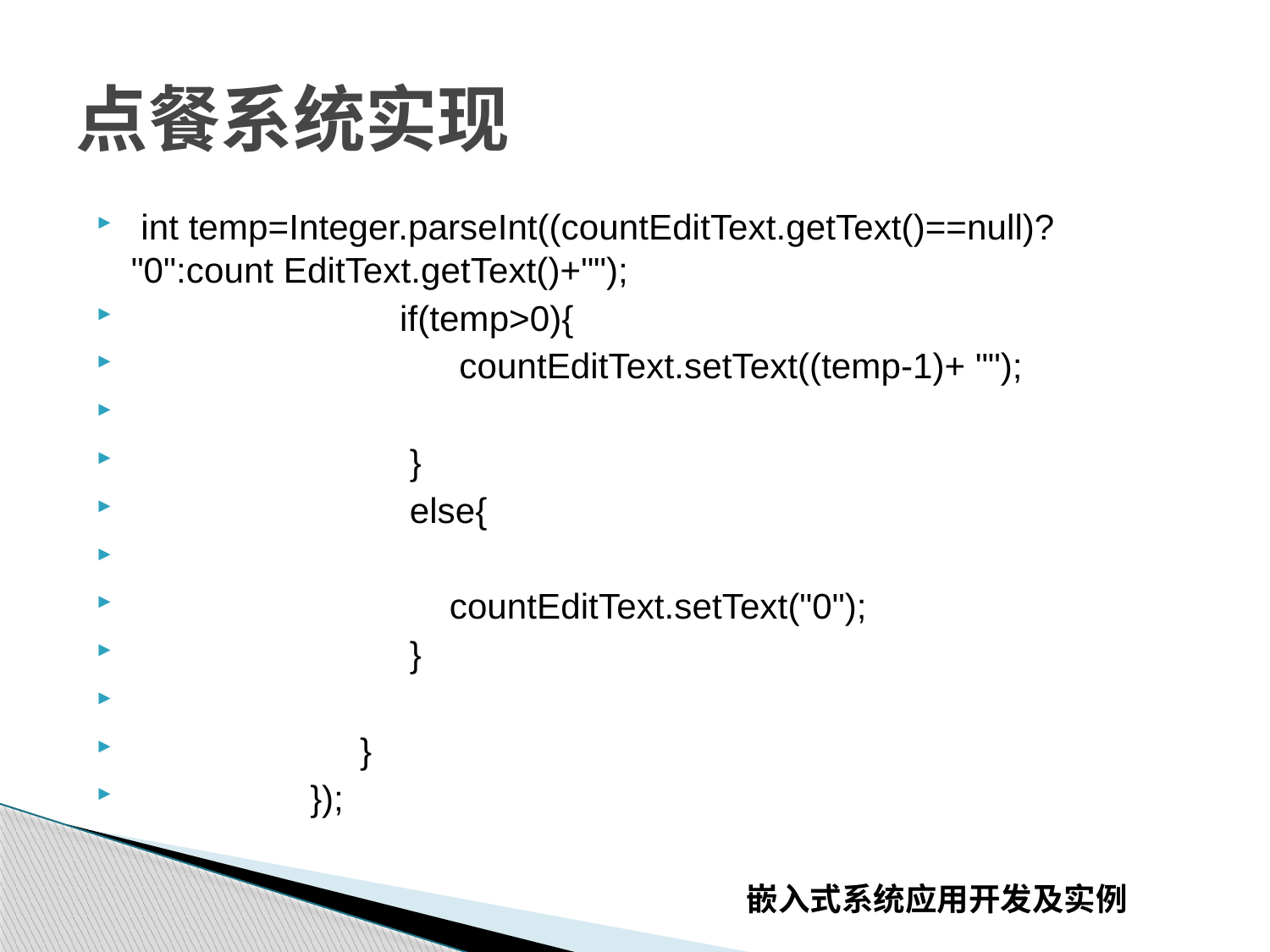

# 点餐系统实现
 int temp=Integer.parseInt((countEditText.getText()==null)? "0":count EditText.getText()+"");
                           if(temp>0){
                                 countEditText.setText((temp-1)+ "");

                            }
                            else{

                                countEditText.setText("0");
                            }

                       }
                  });
嵌入式系统应用开发及实例